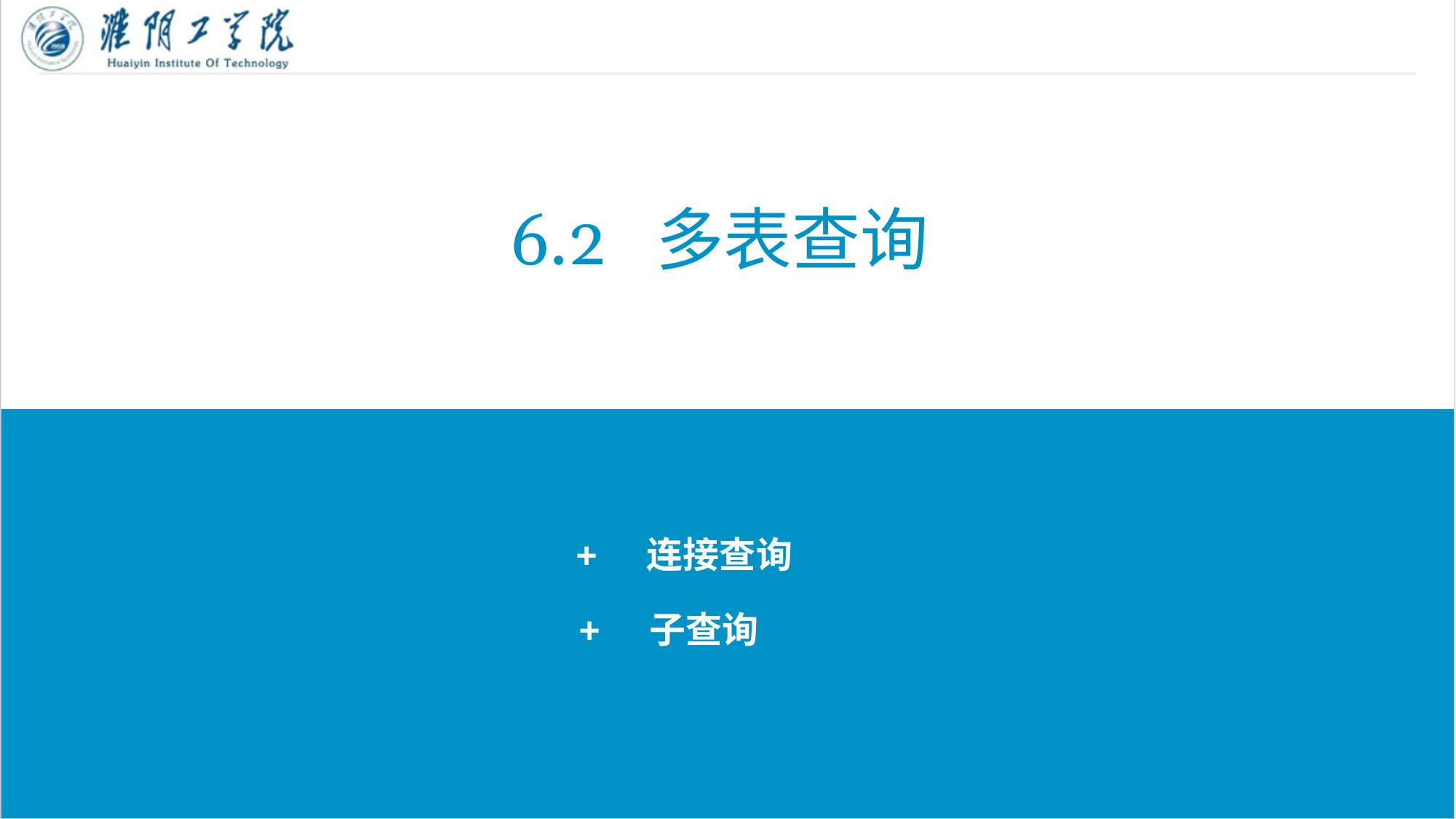

6.2  多表查询

   +    连接查询
+    子查询
7